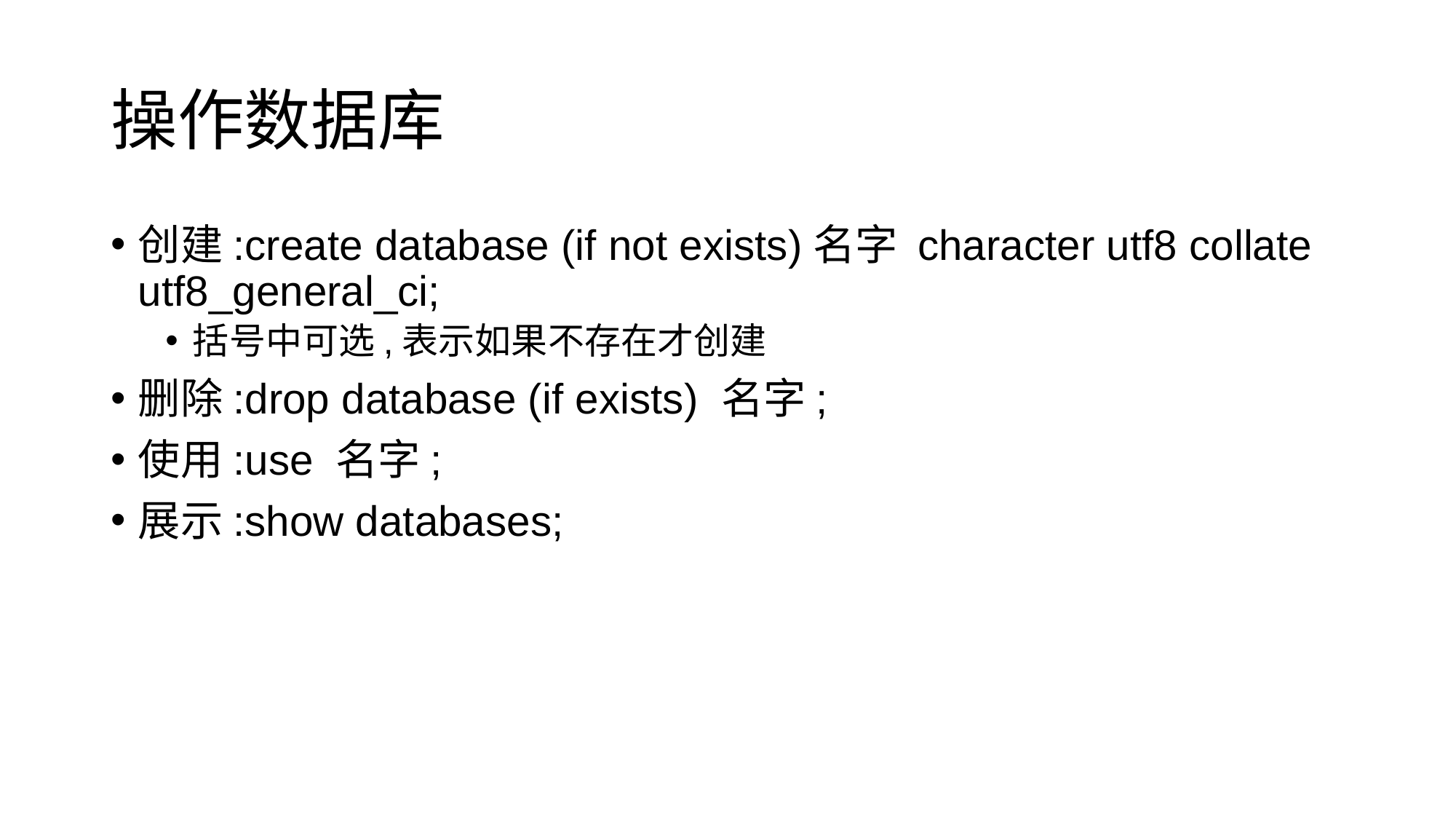

# 操作数据库
创建:create database (if not exists)名字 character utf8 collate utf8_general_ci;
括号中可选,表示如果不存在才创建
删除:drop database (if exists) 名字;
使用:use 名字;
展示:show databases;